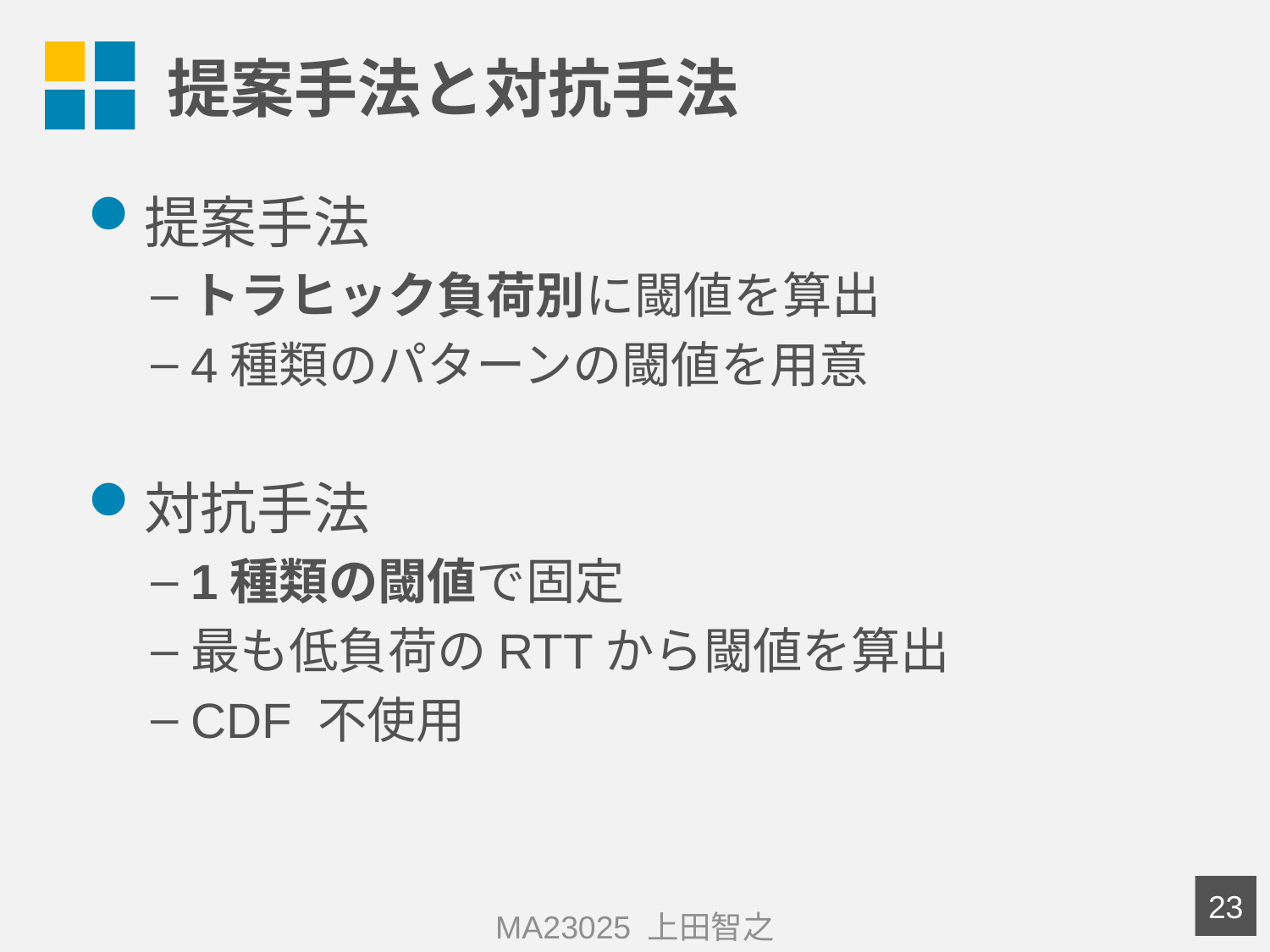

# 提案手法と対抗手法
提案手法
トラヒック負荷別に閾値を算出
4種類のパターンの閾値を用意

対抗手法
1種類の閾値で固定
最も低負荷のRTTから閾値を算出
CDF 不使用

23
MA23025 上田智之